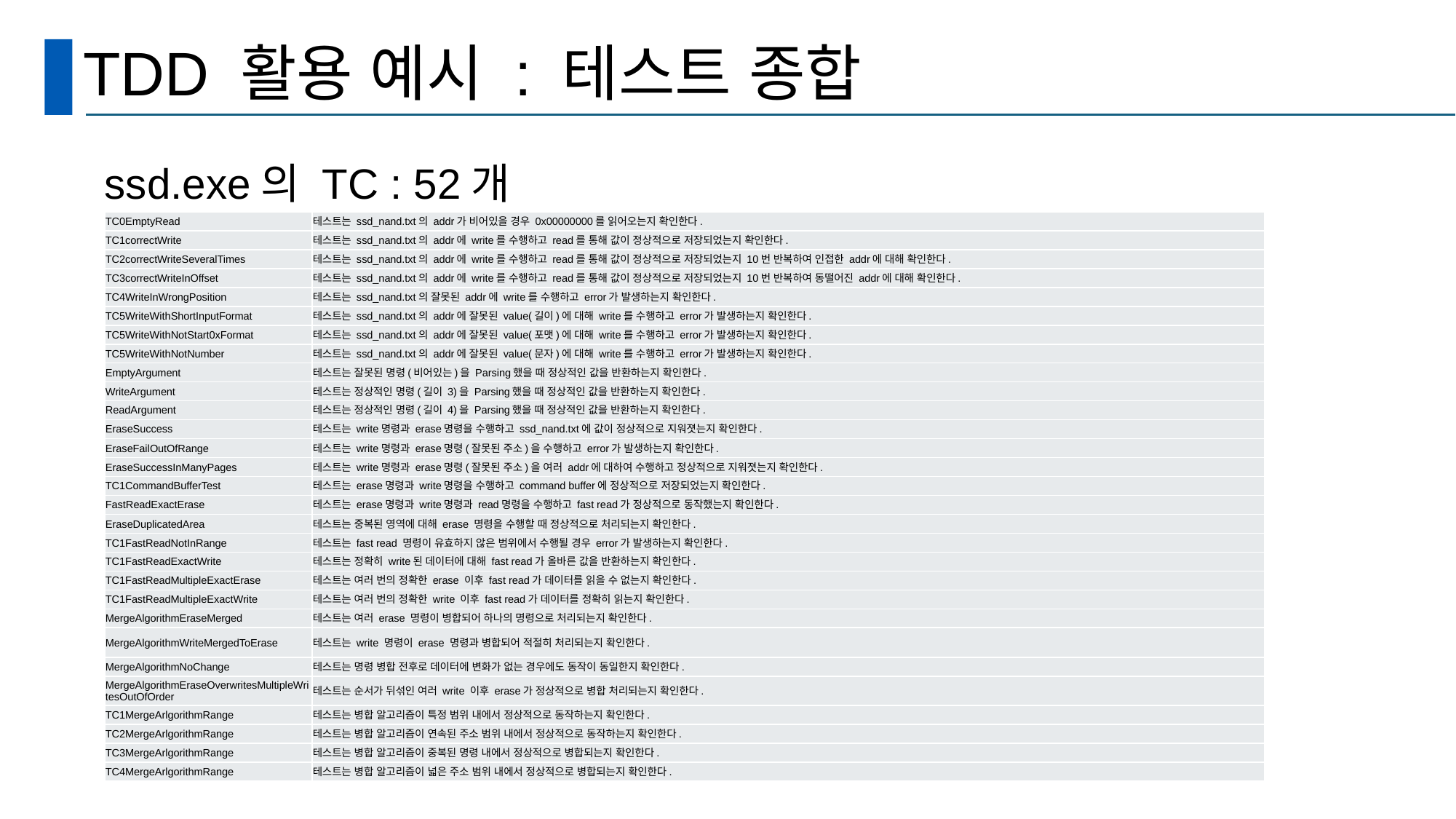

# TDD 활용 예시 : 테스트 종합
ssd.exe의 TC : 52개

| TC0EmptyRead | 테스트는 ssd\_nand.txt의 addr가 비어있을 경우 0x00000000를 읽어오는지 확인한다. |
| --- | --- |
| TC1correctWrite | 테스트는 ssd\_nand.txt의 addr에 write를 수행하고 read를 통해 값이 정상적으로 저장되었는지 확인한다. |
| TC2correctWriteSeveralTimes | 테스트는 ssd\_nand.txt의 addr에 write를 수행하고 read를 통해 값이 정상적으로 저장되었는지 10번 반복하여 인접한 addr에 대해 확인한다. |
| TC3correctWriteInOffset | 테스트는 ssd\_nand.txt의 addr에 write를 수행하고 read를 통해 값이 정상적으로 저장되었는지 10번 반복하여 동떨어진 addr에 대해 확인한다. |
| TC4WriteInWrongPosition | 테스트는 ssd\_nand.txt의 잘못된 addr에 write를 수행하고 error가 발생하는지 확인한다. |
| TC5WriteWithShortInputFormat | 테스트는 ssd\_nand.txt의 addr에 잘못된 value(길이)에 대해 write를 수행하고 error가 발생하는지 확인한다. |
| TC5WriteWithNotStart0xFormat | 테스트는 ssd\_nand.txt의 addr에 잘못된 value(포맷)에 대해 write를 수행하고 error가 발생하는지 확인한다. |
| TC5WriteWithNotNumber | 테스트는 ssd\_nand.txt의 addr에 잘못된 value(문자)에 대해 write를 수행하고 error가 발생하는지 확인한다. |
| EmptyArgument | 테스트는 잘못된 명령(비어있는)을 Parsing했을 때 정상적인 값을 반환하는지 확인한다. |
| WriteArgument | 테스트는 정상적인 명령(길이 3)을 Parsing했을 때 정상적인 값을 반환하는지 확인한다. |
| ReadArgument | 테스트는 정상적인 명령(길이 4)을 Parsing했을 때 정상적인 값을 반환하는지 확인한다. |
| EraseSuccess | 테스트는 write명령과 erase명령을 수행하고 ssd\_nand.txt에 값이 정상적으로 지워졋는지 확인한다. |
| EraseFailOutOfRange | 테스트는 write명령과 erase명령(잘못된 주소)을 수행하고 error가 발생하는지 확인한다. |
| EraseSuccessInManyPages | 테스트는 write명령과 erase명령(잘못된 주소)을 여러 addr에 대하여 수행하고 정상적으로 지워졋는지 확인한다. |
| TC1CommandBufferTest | 테스트는 erase명령과 write명령을 수행하고 command buffer에 정상적으로 저장되었는지 확인한다. |
| FastReadExactErase | 테스트는 erase명령과 write명령과 read명령을 수행하고 fast read가 정상적으로 동작했는지 확인한다. |
| EraseDuplicatedArea | 테스트는 중복된 영역에 대해 erase 명령을 수행할 때 정상적으로 처리되는지 확인한다. |
| TC1FastReadNotInRange | 테스트는 fast read 명령이 유효하지 않은 범위에서 수행될 경우 error가 발생하는지 확인한다. |
| TC1FastReadExactWrite | 테스트는 정확히 write된 데이터에 대해 fast read가 올바른 값을 반환하는지 확인한다. |
| TC1FastReadMultipleExactErase | 테스트는 여러 번의 정확한 erase 이후 fast read가 데이터를 읽을 수 없는지 확인한다. |
| TC1FastReadMultipleExactWrite | 테스트는 여러 번의 정확한 write 이후 fast read가 데이터를 정확히 읽는지 확인한다. |
| MergeAlgorithmEraseMerged | 테스트는 여러 erase 명령이 병합되어 하나의 명령으로 처리되는지 확인한다. |
| MergeAlgorithmWriteMergedToErase | 테스트는 write 명령이 erase 명령과 병합되어 적절히 처리되는지 확인한다. |
| MergeAlgorithmNoChange | 테스트는 명령 병합 전후로 데이터에 변화가 없는 경우에도 동작이 동일한지 확인한다. |
| MergeAlgorithmEraseOverwritesMultipleWritesOutOfOrder | 테스트는 순서가 뒤섞인 여러 write 이후 erase가 정상적으로 병합 처리되는지 확인한다. |
| TC1MergeArlgorithmRange | 테스트는 병합 알고리즘이 특정 범위 내에서 정상적으로 동작하는지 확인한다. |
| TC2MergeArlgorithmRange | 테스트는 병합 알고리즘이 연속된 주소 범위 내에서 정상적으로 동작하는지 확인한다. |
| TC3MergeArlgorithmRange | 테스트는 병합 알고리즘이 중복된 명령 내에서 정상적으로 병합되는지 확인한다. |
| TC4MergeArlgorithmRange | 테스트는 병합 알고리즘이 넓은 주소 범위 내에서 정상적으로 병합되는지 확인한다. |